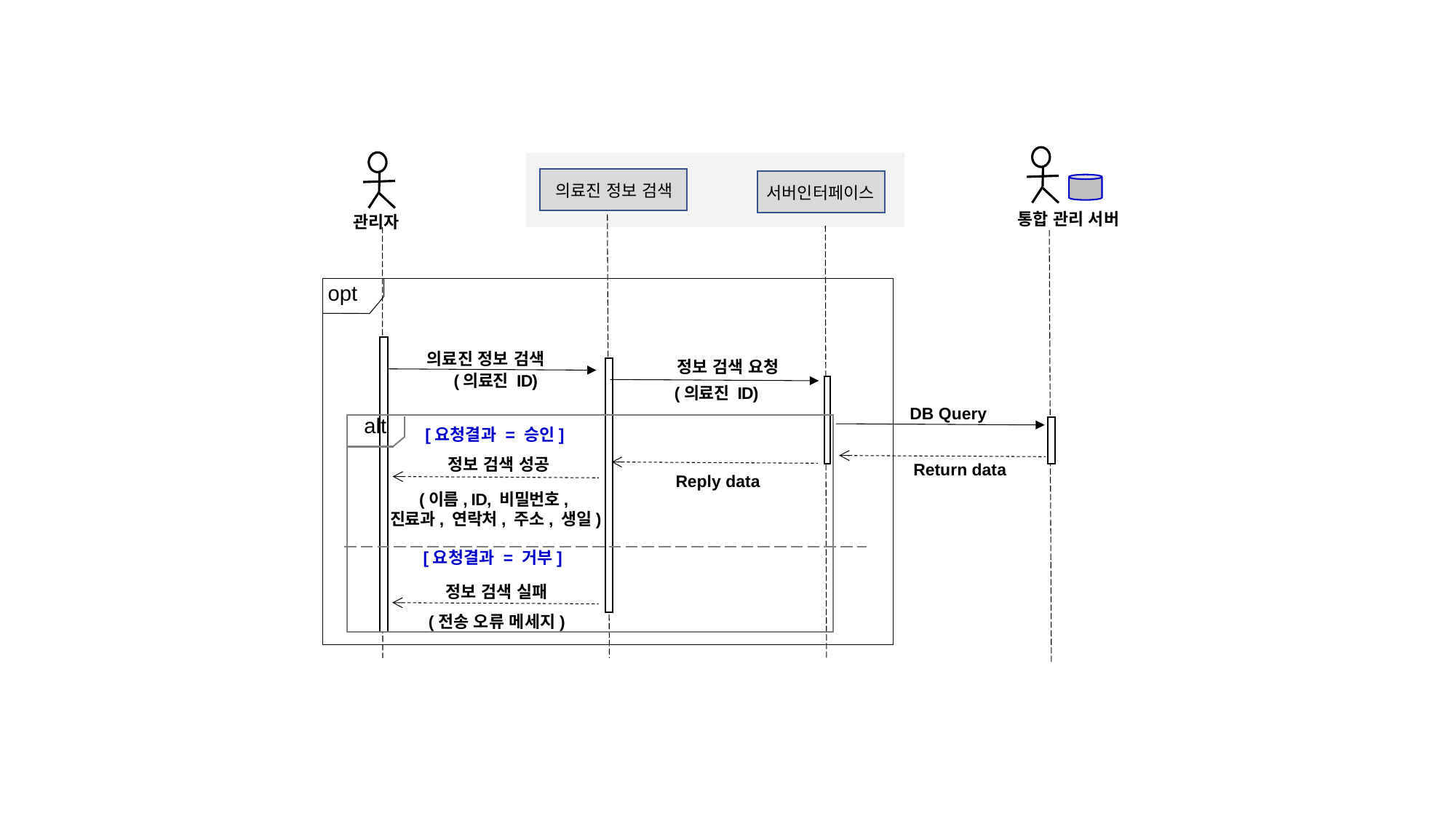

의료진 정보 검색
서버인터페이스
통합 관리 서버
관리자
opt

 의료진 정보 검색
정보 검색 요청

(의료진 ID)

(의료진 ID)
DB Query
alt

[요청결과 = 승인]
정보 검색 성공
Return data
Reply data
(이름, ID, 비밀번호,
진료과, 연락처, 주소, 생일)
[요청결과 = 거부]
정보 검색 실패
(전송 오류 메세지)